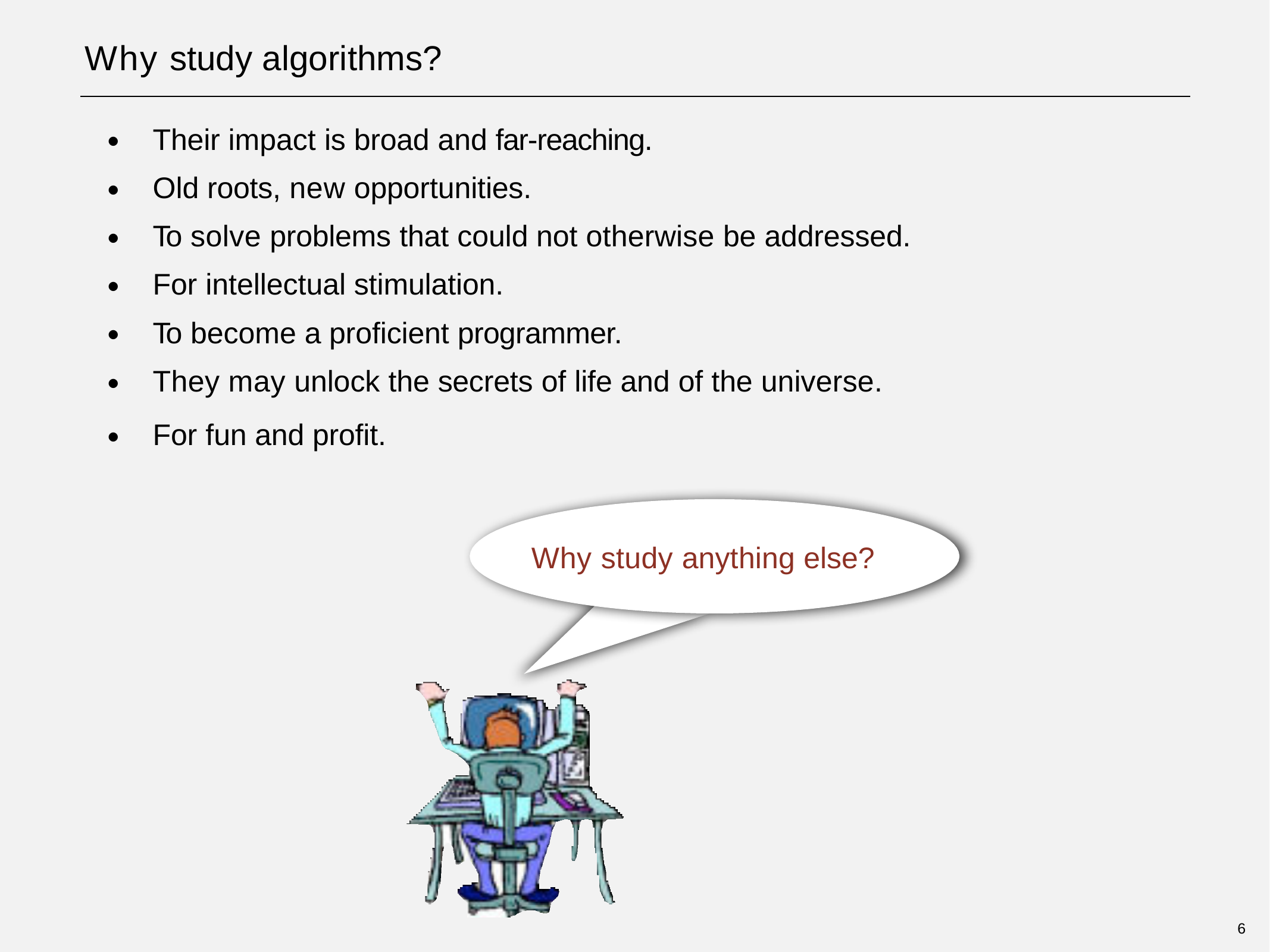

# Why study algorithms?
・Their impact is broad and far-reaching.
・Old roots, new opportunities.
・To solve problems that could not otherwise be addressed.
・For intellectual stimulation.
・To become a proficient programmer.
・They may unlock the secrets of life and of the universe.
・For fun and profit.

Why study anything else?

6